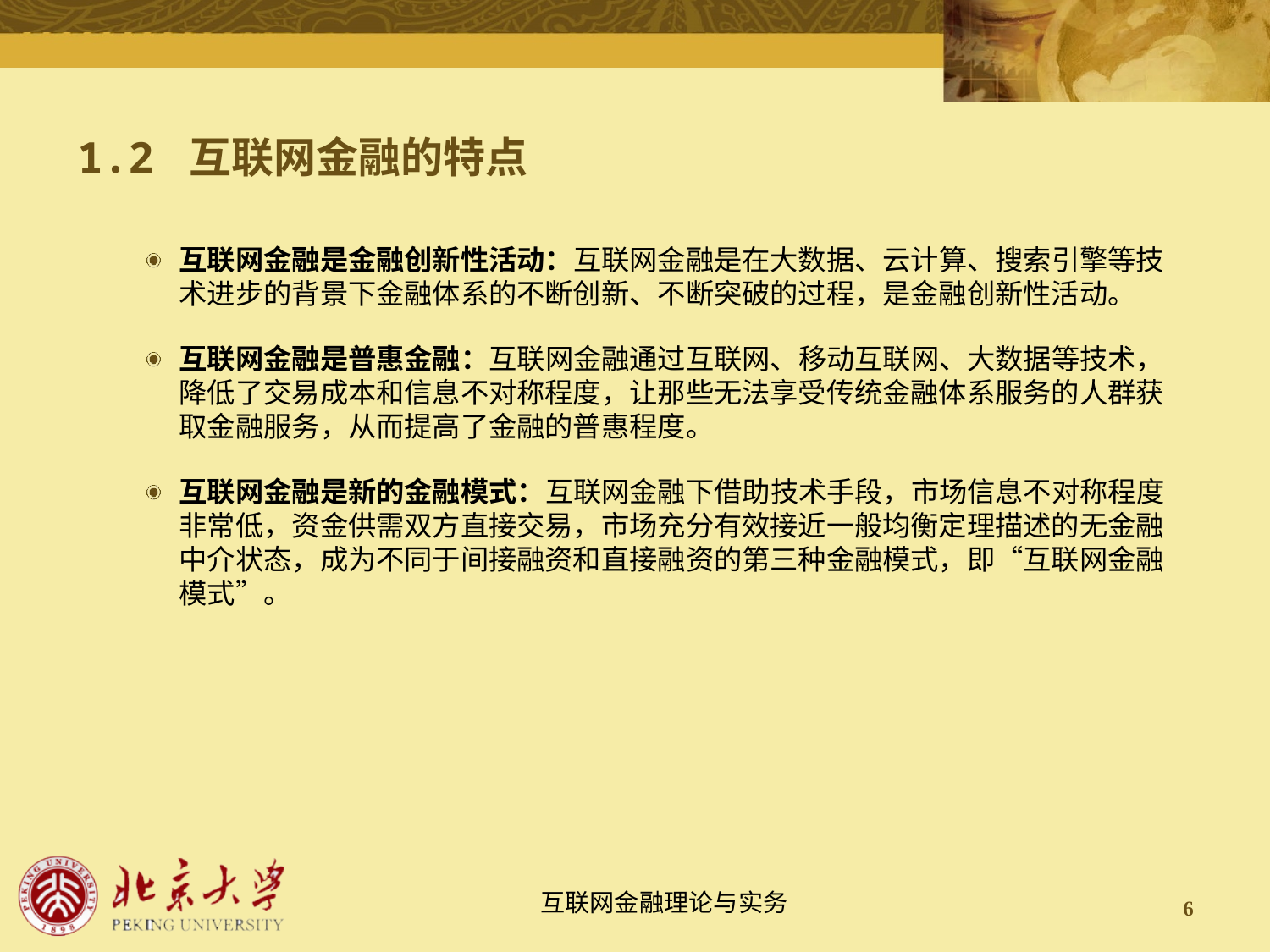

# 1.2 互联网金融的特点
互联网金融是金融创新性活动：互联网金融是在大数据、云计算、搜索引擎等技术进步的背景下金融体系的不断创新、不断突破的过程，是金融创新性活动。
互联网金融是普惠金融：互联网金融通过互联网、移动互联网、大数据等技术，降低了交易成本和信息不对称程度，让那些无法享受传统金融体系服务的人群获取金融服务，从而提高了金融的普惠程度。
互联网金融是新的金融模式：互联网金融下借助技术手段，市场信息不对称程度非常低，资金供需双方直接交易，市场充分有效接近一般均衡定理描述的无金融中介状态，成为不同于间接融资和直接融资的第三种金融模式，即“互联网金融模式”。
6